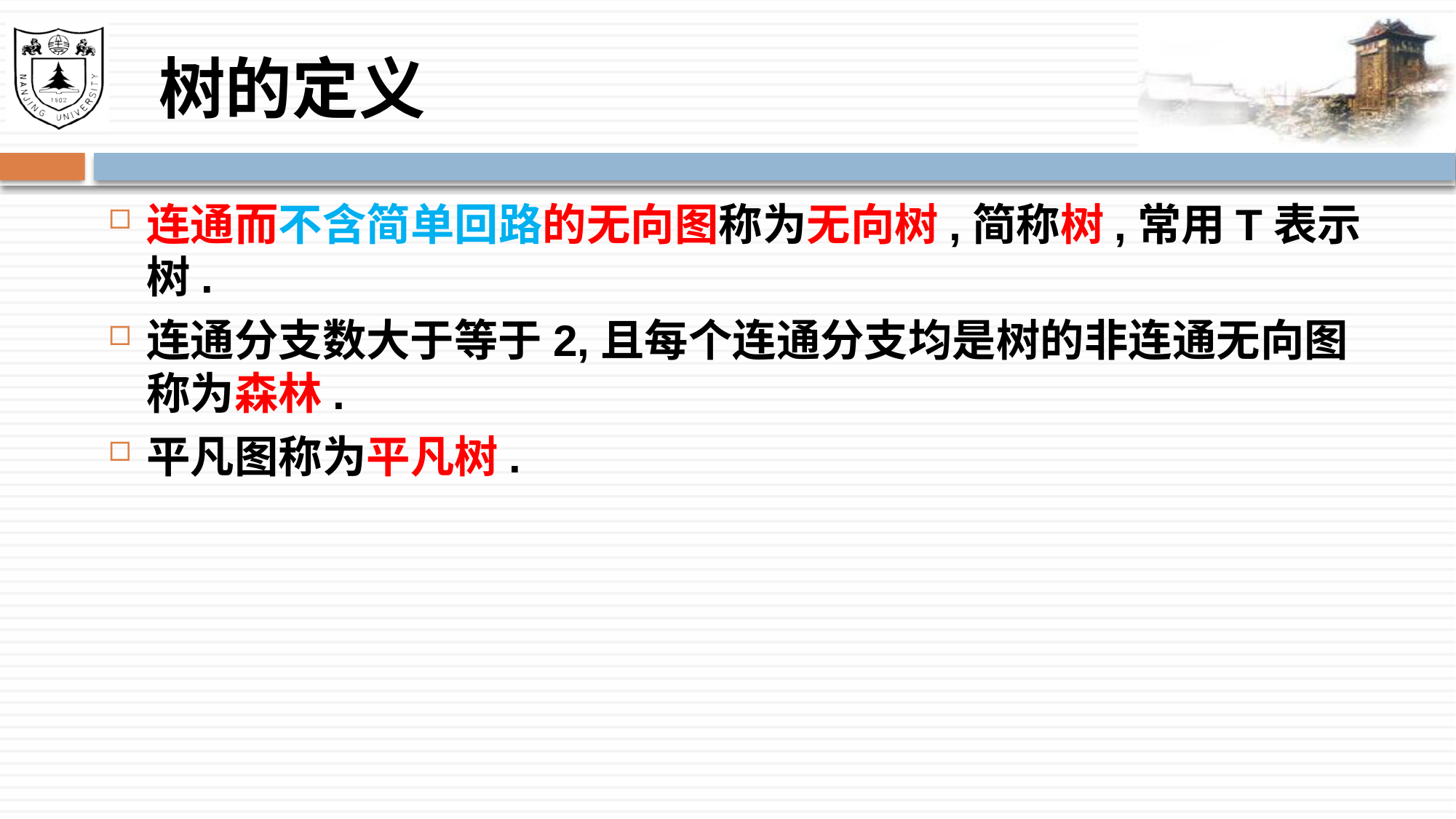

# 树的定义
连通而不含简单回路的无向图称为无向树,简称树,常用T表示树.
连通分支数大于等于2,且每个连通分支均是树的非连通无向图称为森林.
平凡图称为平凡树.